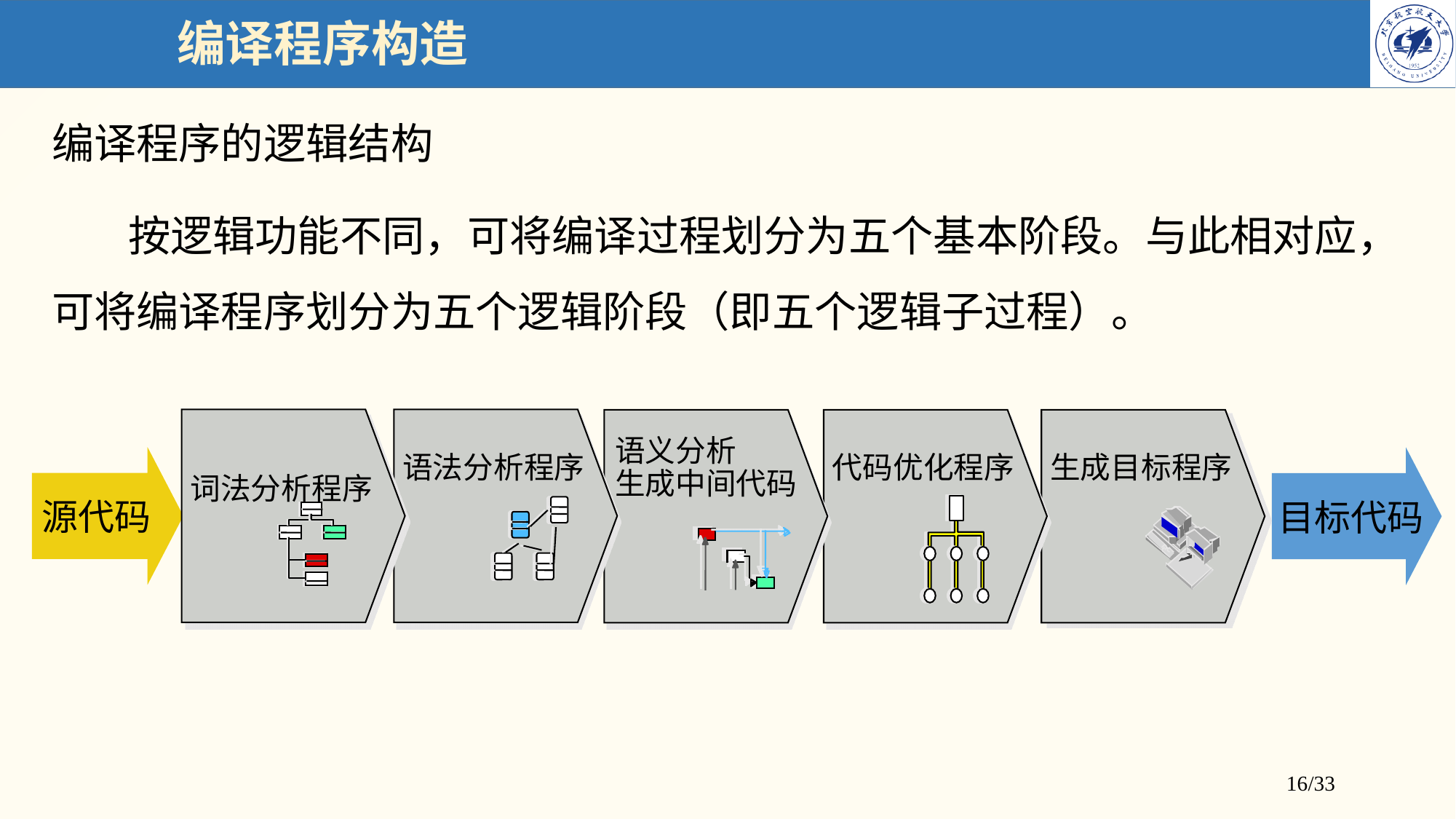

# 编译程序构造
编译程序的逻辑结构
       按逻辑功能不同，可将编译过程划分为五个基本阶段。与此相对应，可将编译程序划分为五个逻辑阶段（即五个逻辑子过程）。

词法分析程序

语法分析程序

语义分析
生成中间代码

代码优化程序

生成目标程序

源代码
目标代码